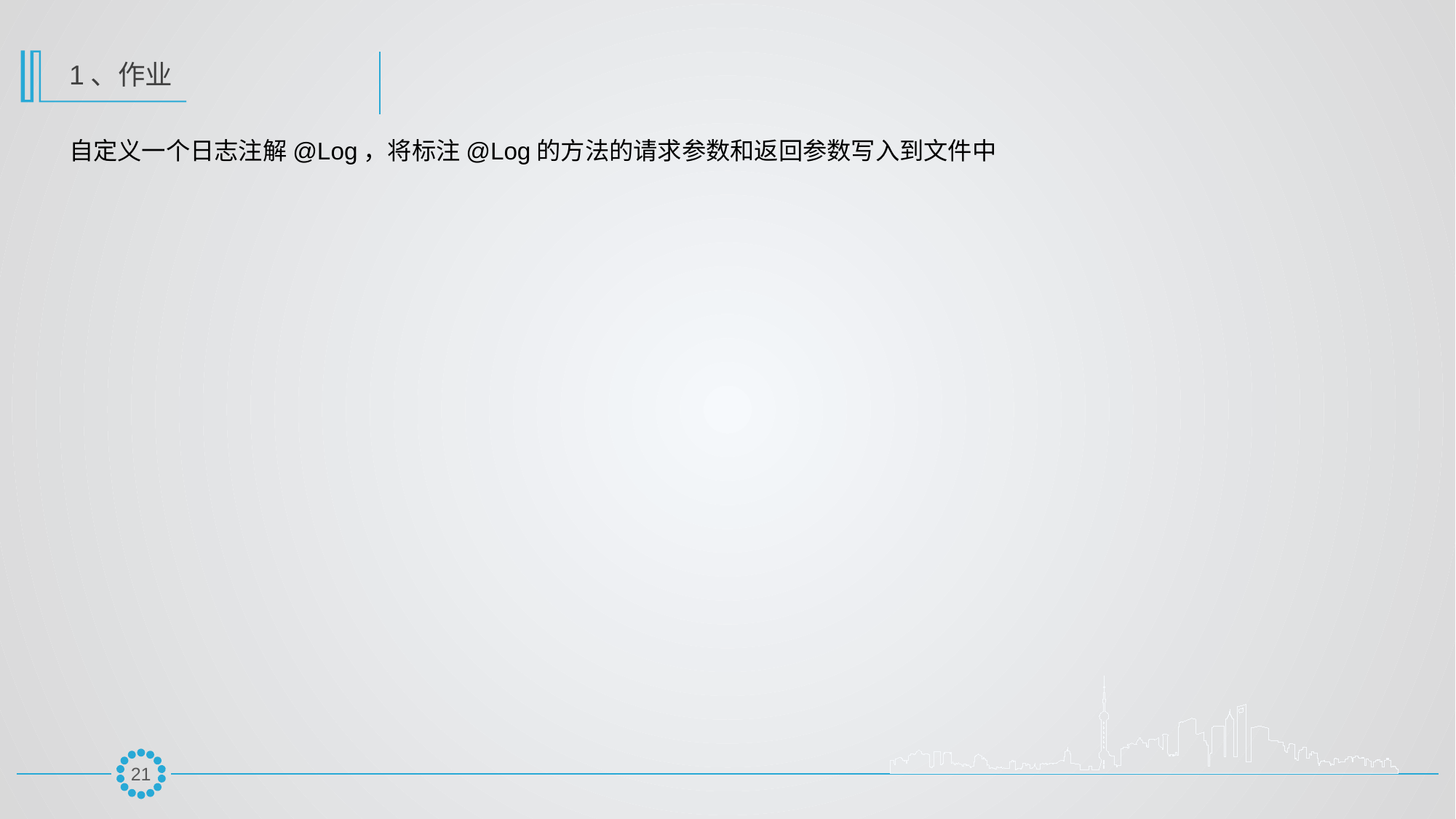

1、作业
自定义一个日志注解@Log，将标注@Log的方法的请求参数和返回参数写入到文件中

21